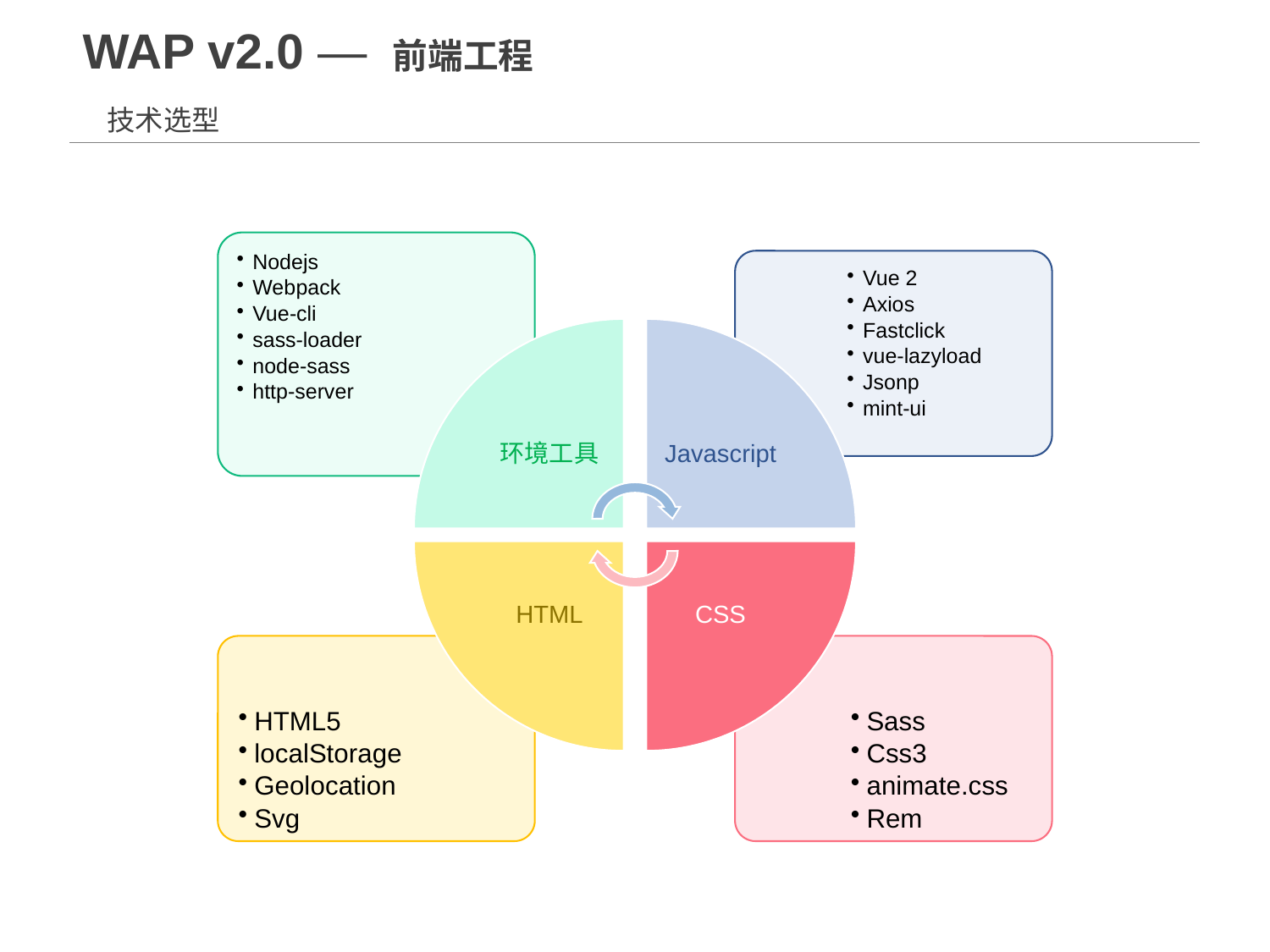

WAP v2.0 — 前端工程
技术选型
Sass
Css3
animate.css
Rem
HTML5
localStorage
Geolocation
Svg
Vue 2
Axios
Fastclick
vue-lazyload
Jsonp
mint-ui
Nodejs
Webpack
Vue-cli
sass-loader
node-sass
http-server
环境工具
Javascript
CSS
HTML